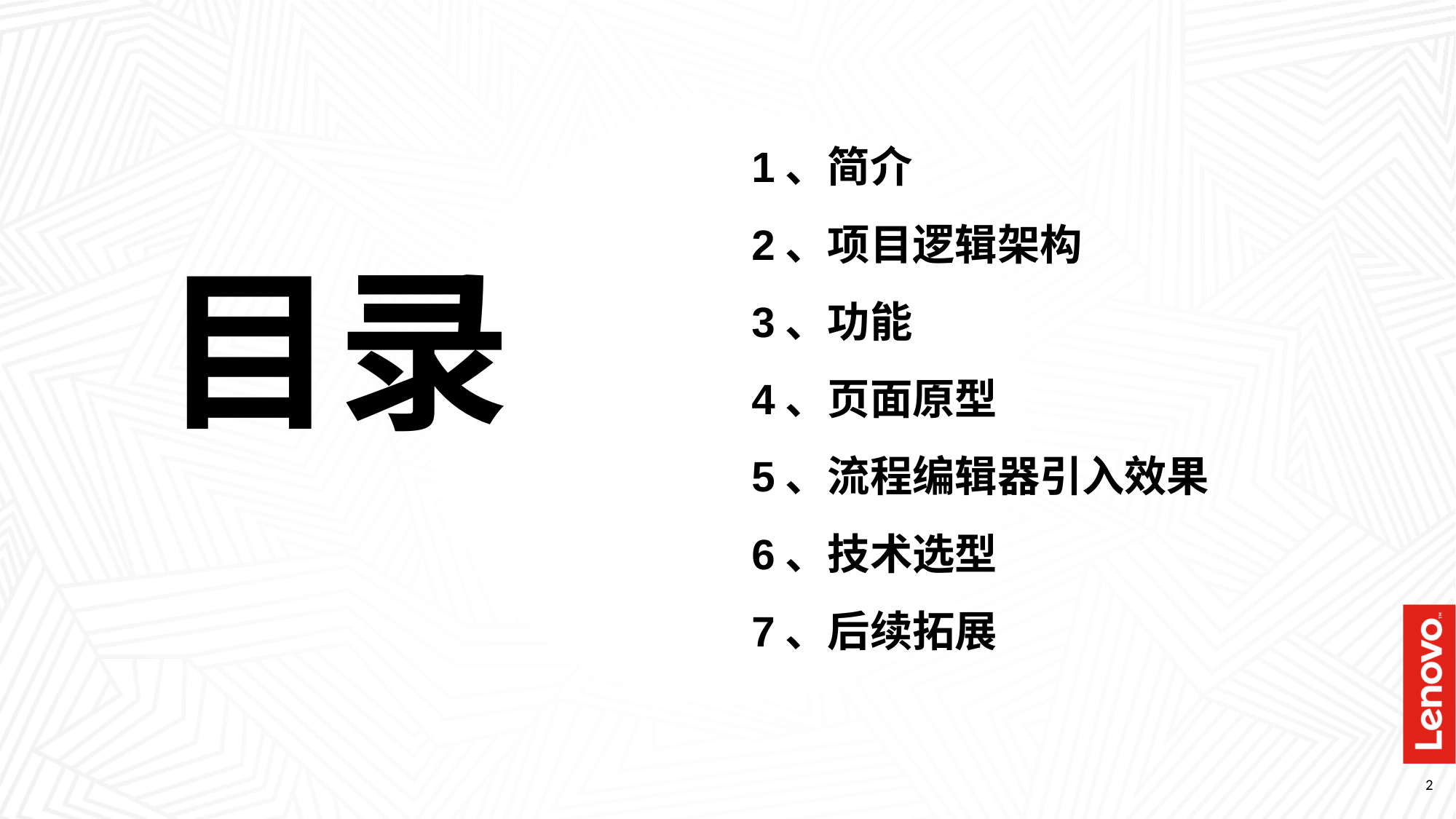

# 1、简介 2、项目逻辑架构 3、功能 4、页面原型 5、流程编辑器引入效果 6、技术选型 7、后续拓展
目录